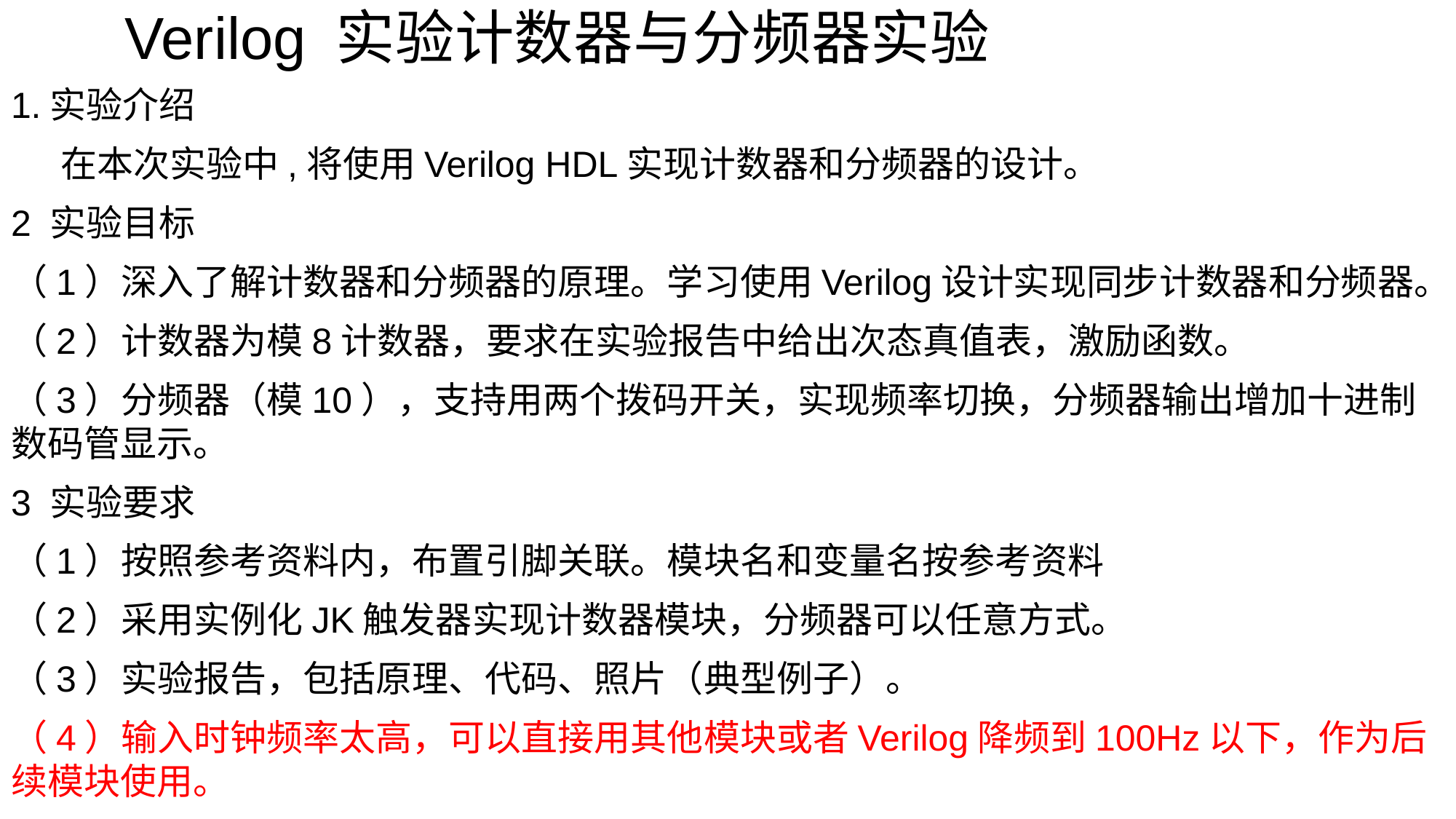

# Verilog 实验计数器与分频器实验
1.实验介绍
     在本次实验中,将使用Verilog HDL实现计数器和分频器的设计。
2 实验目标
（1）深入了解计数器和分频器的原理。学习使用Verilog设计实现同步计数器和分频器。
（2）计数器为模8计数器，要求在实验报告中给出次态真值表，激励函数。
（3）分频器（模10），支持用两个拨码开关，实现频率切换，分频器输出增加十进制数码管显示。
3 实验要求
（1）按照参考资料内，布置引脚关联。模块名和变量名按参考资料
（2）采用实例化JK触发器实现计数器模块，分频器可以任意方式。
（3）实验报告，包括原理、代码、照片（典型例子）。
（4）输入时钟频率太高，可以直接用其他模块或者Verilog降频到100Hz以下，作为后续模块使用。